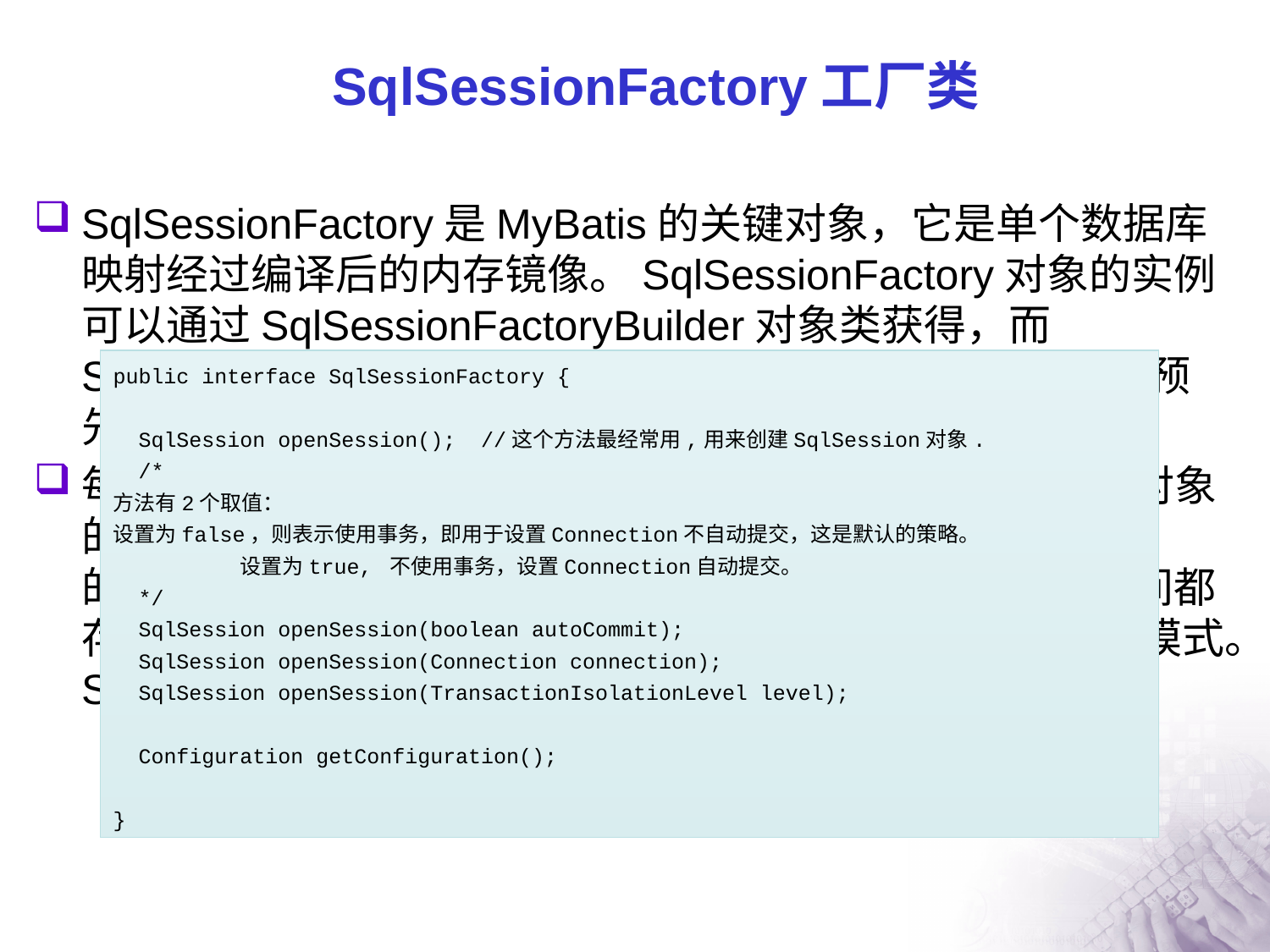

# SqlSessionFactory工厂类
SqlSessionFactory是MyBatis的关键对象，它是单个数据库映射经过编译后的内存镜像。SqlSessionFactory对象的实例可以通过SqlSessionFactoryBuilder对象类获得，而SqlSessionFactoryBuilder则可以从XML配置文件或一个预先定制的Configuration的对象构建。
每一个MyBatis的应用程序都以一个SqlSessionFactory对象的实例为核心。同时SqlSessionFactory也是线程安全的，SqlSessionFactory一旦被创建，应该在应用执行期间都存在。在应用运行期间不要重复创建多次，建议使用单例模式。SqlSessionFactory是创建SqlSession的工厂。

public interface SqlSessionFactory {

  SqlSession openSession();  //这个方法最经常用,用来创建SqlSession对象.
  /*
方法有2个取值：
设置为false，则表示使用事务，即用于设置Connection不自动提交，这是默认的策略。
  	设置为true, 不使用事务，设置Connection自动提交。
  */
  SqlSession openSession(boolean autoCommit);
  SqlSession openSession(Connection connection);
  SqlSession openSession(TransactionIsolationLevel level);

  Configuration getConfiguration();

}